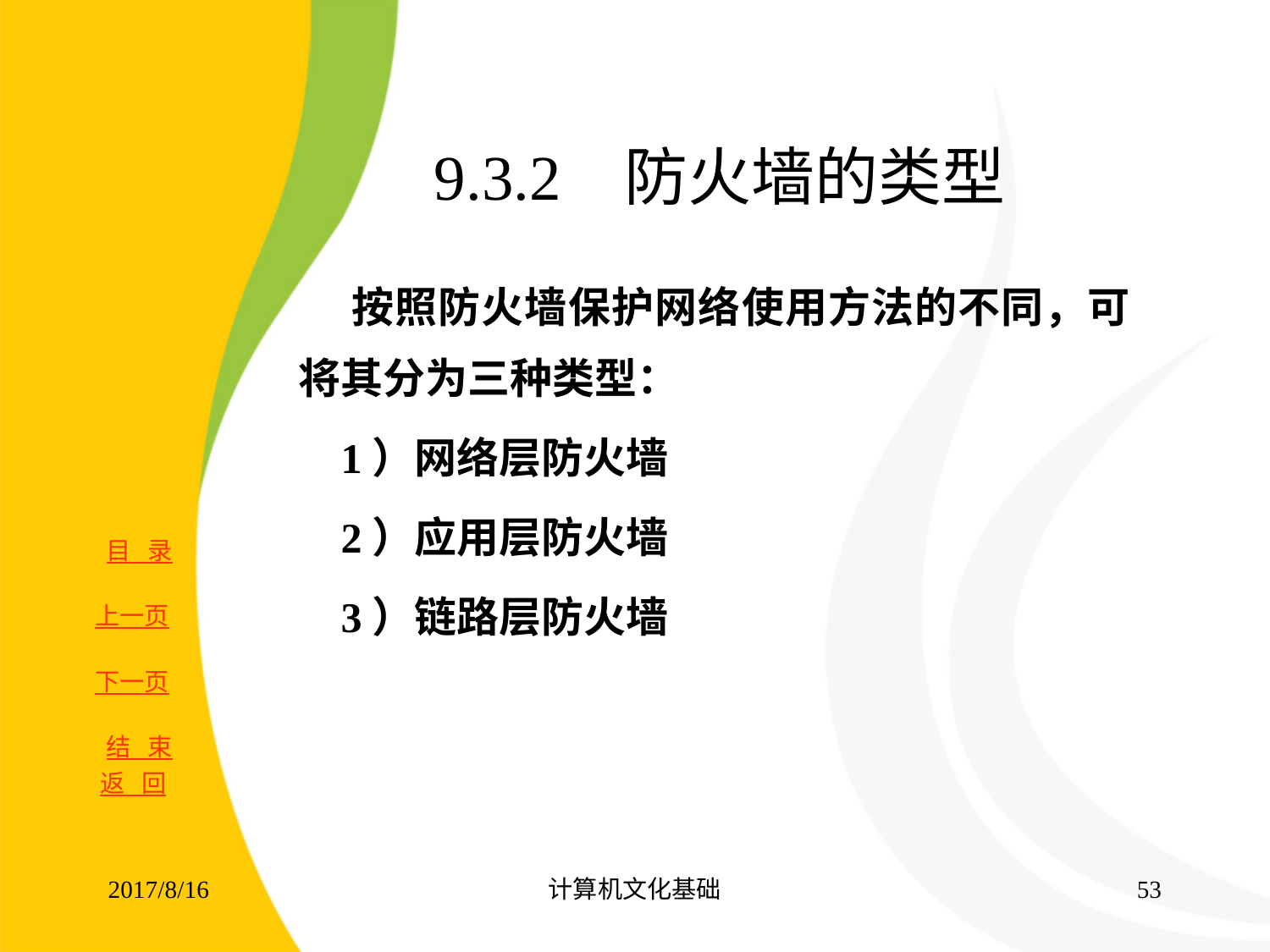

# 9.3.2   防火墙的类型
    按照防火墙保护网络使用方法的不同，可将其分为三种类型：
    1）网络层防火墙
    2）应用层防火墙
    3）链路层防火墙

返   回
2017/8/16
计算机文化基础
53